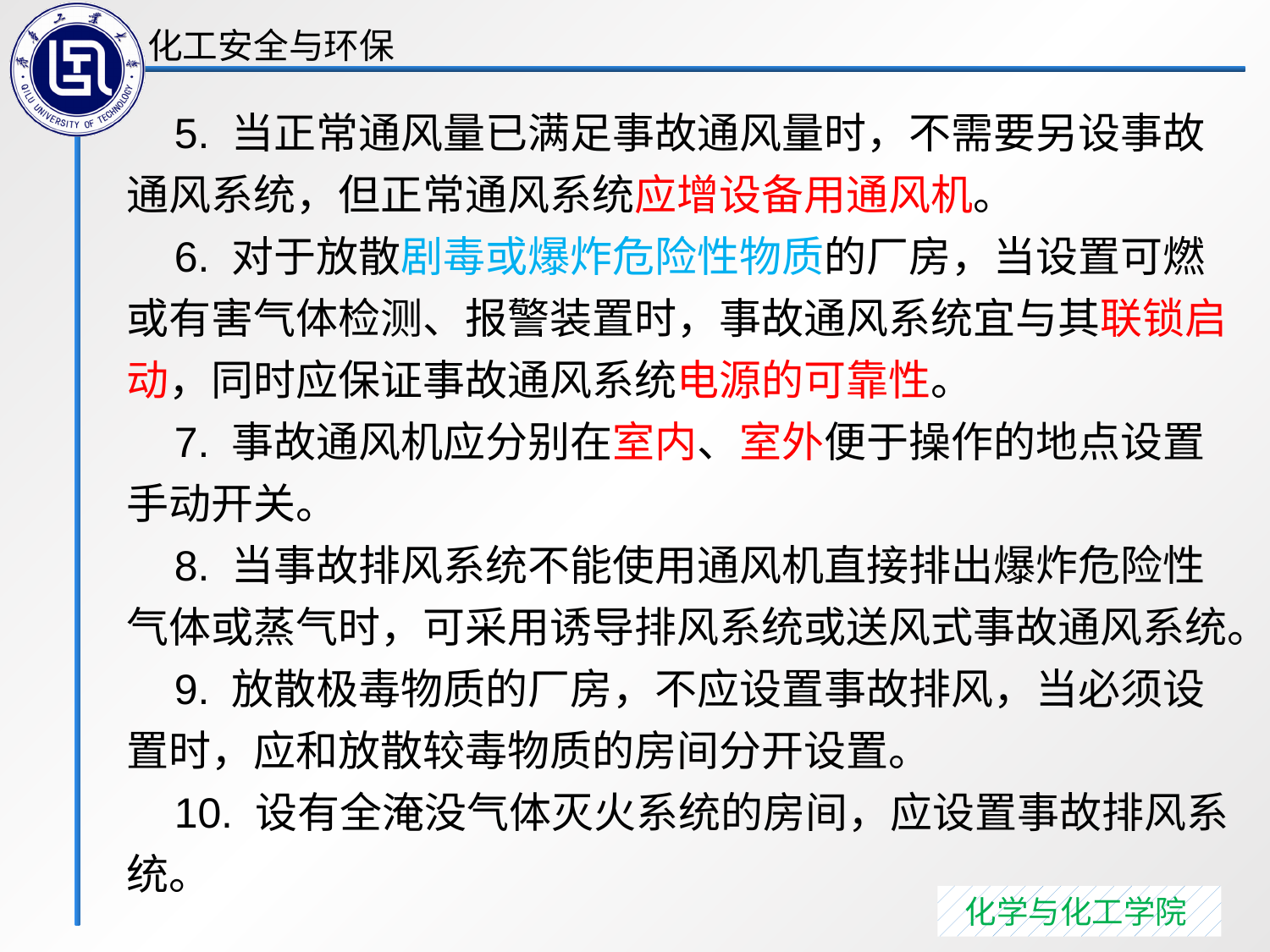

5. 当正常通风量已满足事故通风量时，不需要另设事故通风系统，但正常通风系统应增设备用通风机。
    6. 对于放散剧毒或爆炸危险性物质的厂房，当设置可燃或有害气体检测、报警装置时，事故通风系统宜与其联锁启动，同时应保证事故通风系统电源的可靠性。
    7. 事故通风机应分别在室内、室外便于操作的地点设置手动开关。
    8. 当事故排风系统不能使用通风机直接排出爆炸危险性气体或蒸气时，可采用诱导排风系统或送风式事故通风系统。
    9. 放散极毒物质的厂房，不应设置事故排风，当必须设置时，应和放散较毒物质的房间分开设置。
    10. 设有全淹没气体灭火系统的房间，应设置事故排风系统。